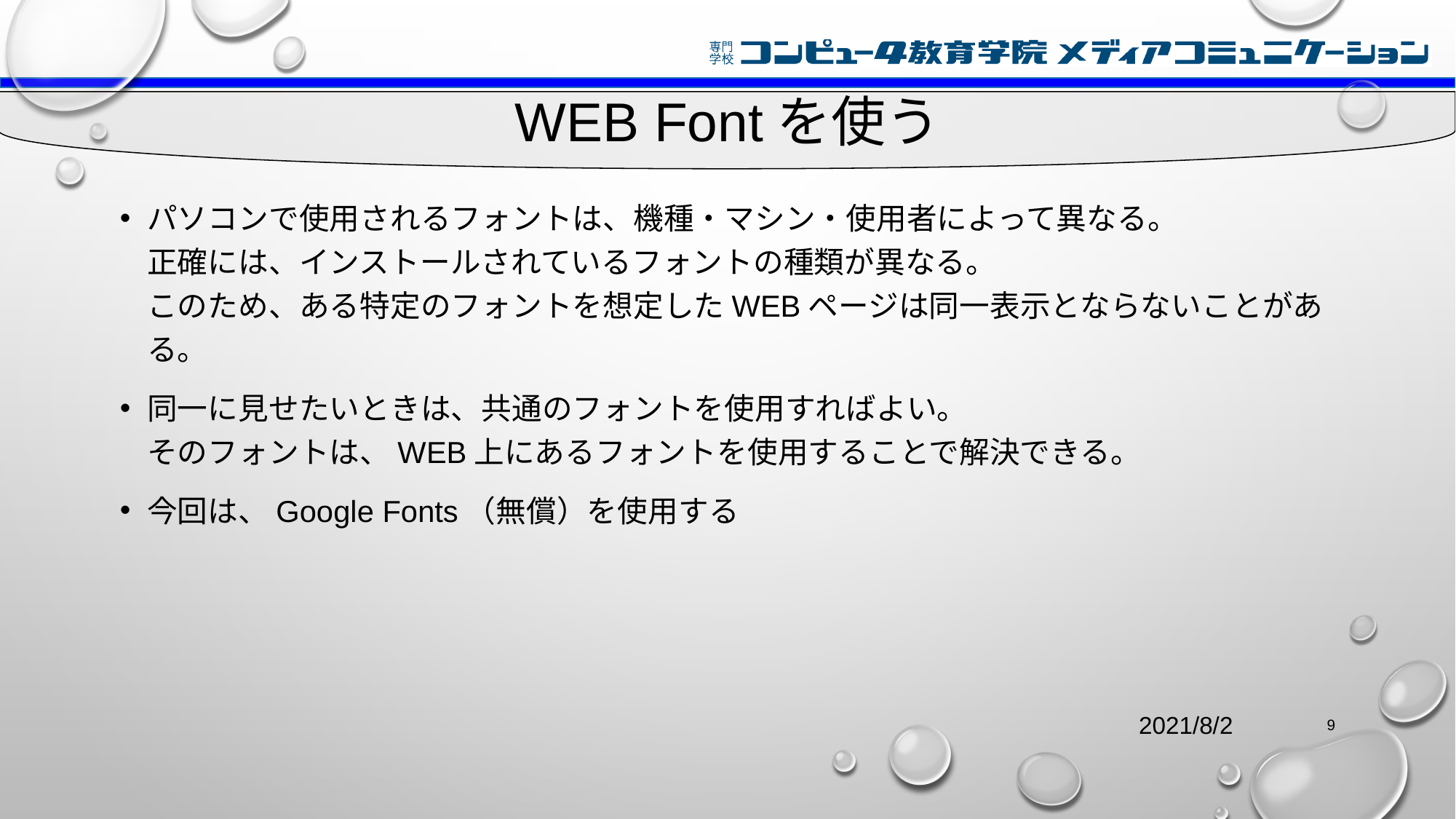

# WEB Fontを使う
パソコンで使用されるフォントは、機種・マシン・使用者によって異なる。
正確には、インストールされているフォントの種類が異なる。
このため、ある特定のフォントを想定したWEBページは同一表示とならないことがある。
同一に見せたいときは、共通のフォントを使用すればよい。
そのフォントは、WEB上にあるフォントを使用することで解決できる。
今回は、Google Fonts（無償）を使用する
2021/8/2
9